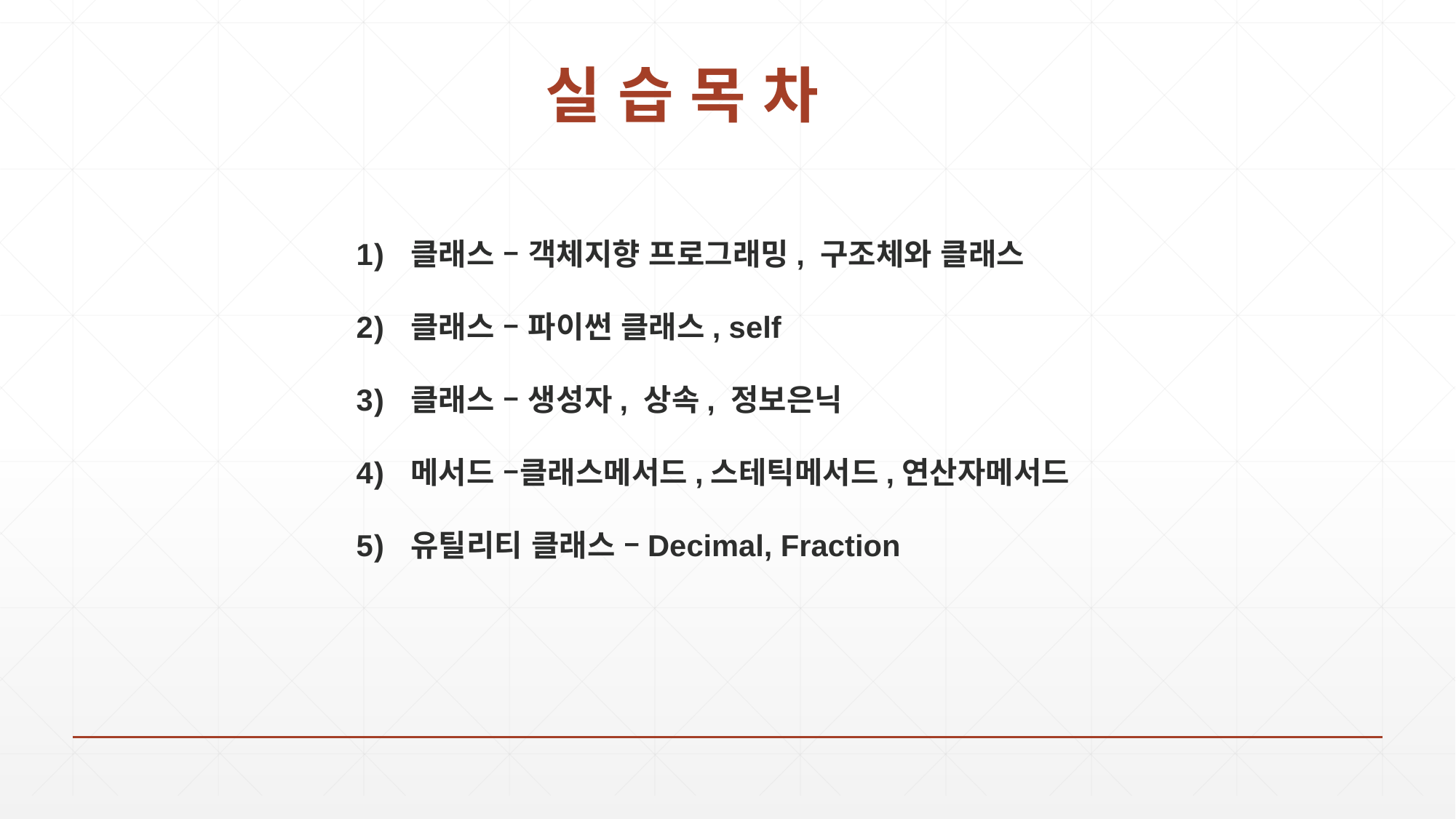

# 실 습 목 차
클래스 – 객체지향 프로그래밍, 구조체와 클래스

클래스 – 파이썬 클래스, self

클래스 – 생성자, 상속, 정보은닉

메서드 –클래스메서드,스테틱메서드,연산자메서드

유틸리티 클래스 –Decimal, Fraction